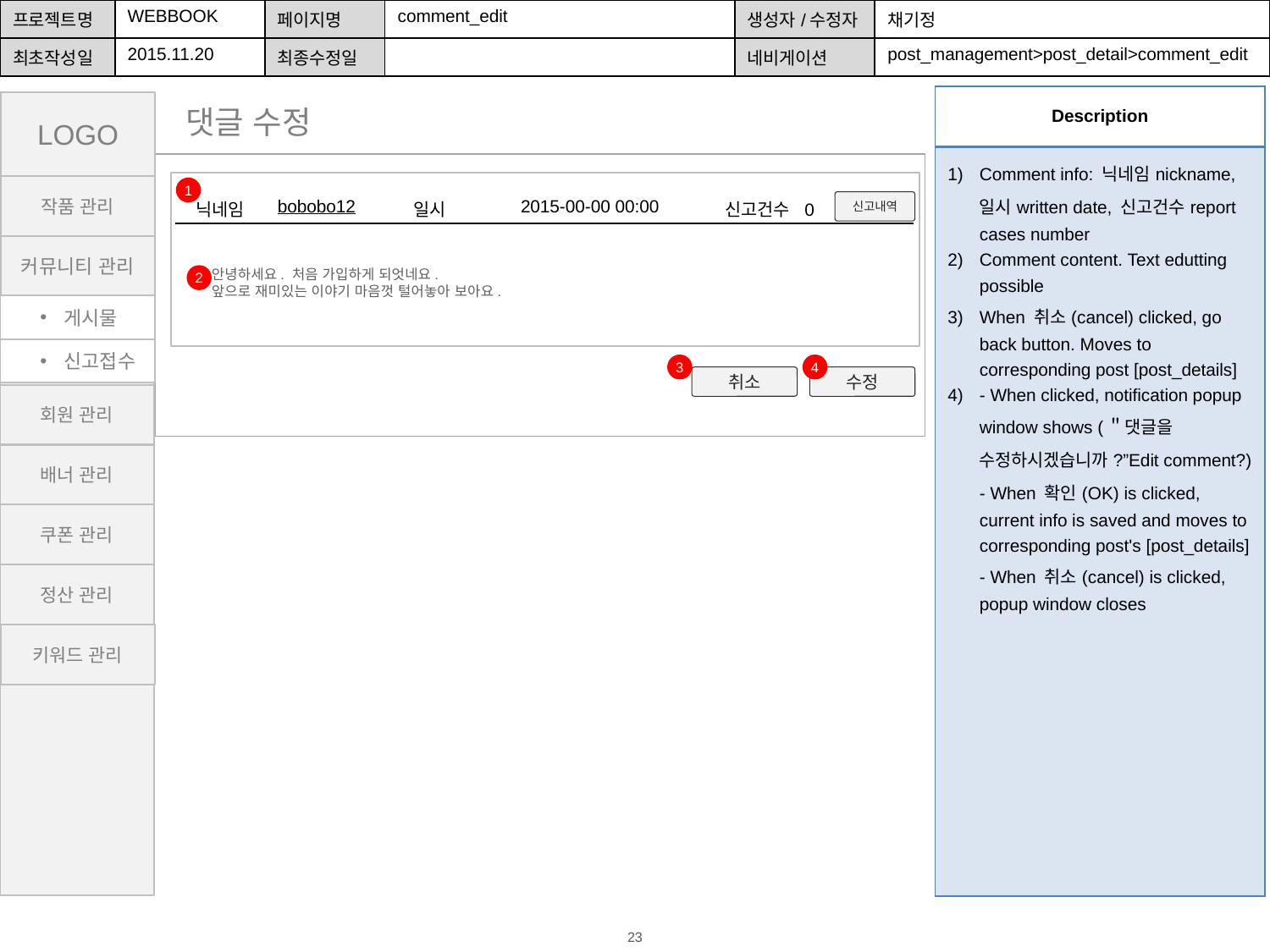

| 프로젝트명 | WEBBOOK | 페이지명 | comment\_edit | 생성자/수정자 | 채기정 |
| --- | --- | --- | --- | --- | --- |
| 최초작성일 | 2015.11.20 | 최종수정일 |  | 네비게이션 | post\_management>post\_detail>comment\_edit |
| Description |
| --- |
| Comment info: 닉네임nickname, 일시written date, 신고건수report cases number Comment content. Text edutting possible When 취소(cancel) clicked, go back button. Moves to corresponding post [post\_details] - When clicked, notification popup window shows (＂댓글을 수정하시겠습니까?”Edit comment?) - When 확인(OK) is clicked, current info is saved and moves to corresponding post's [post\_details] - When 취소(cancel) is clicked, popup window closes |

LOGO
댓글 수정

작품 관리
1
| 닉네임 | bobobo12 | 일시 | 2015-00-00 00:00 | 신고건수 0 |  |
| --- | --- | --- | --- | --- | --- |
신고내역
커뮤니티 관리
안녕하세요. 처음 가입하게 되엇네요.
앞으로 재미있는 이야기 마음껏 털어놓아 보아요.
2
게시물
신고접수
3
4
취소
수정
회원 관리
배너 관리
쿠폰 관리
정산 관리
키워드 관리